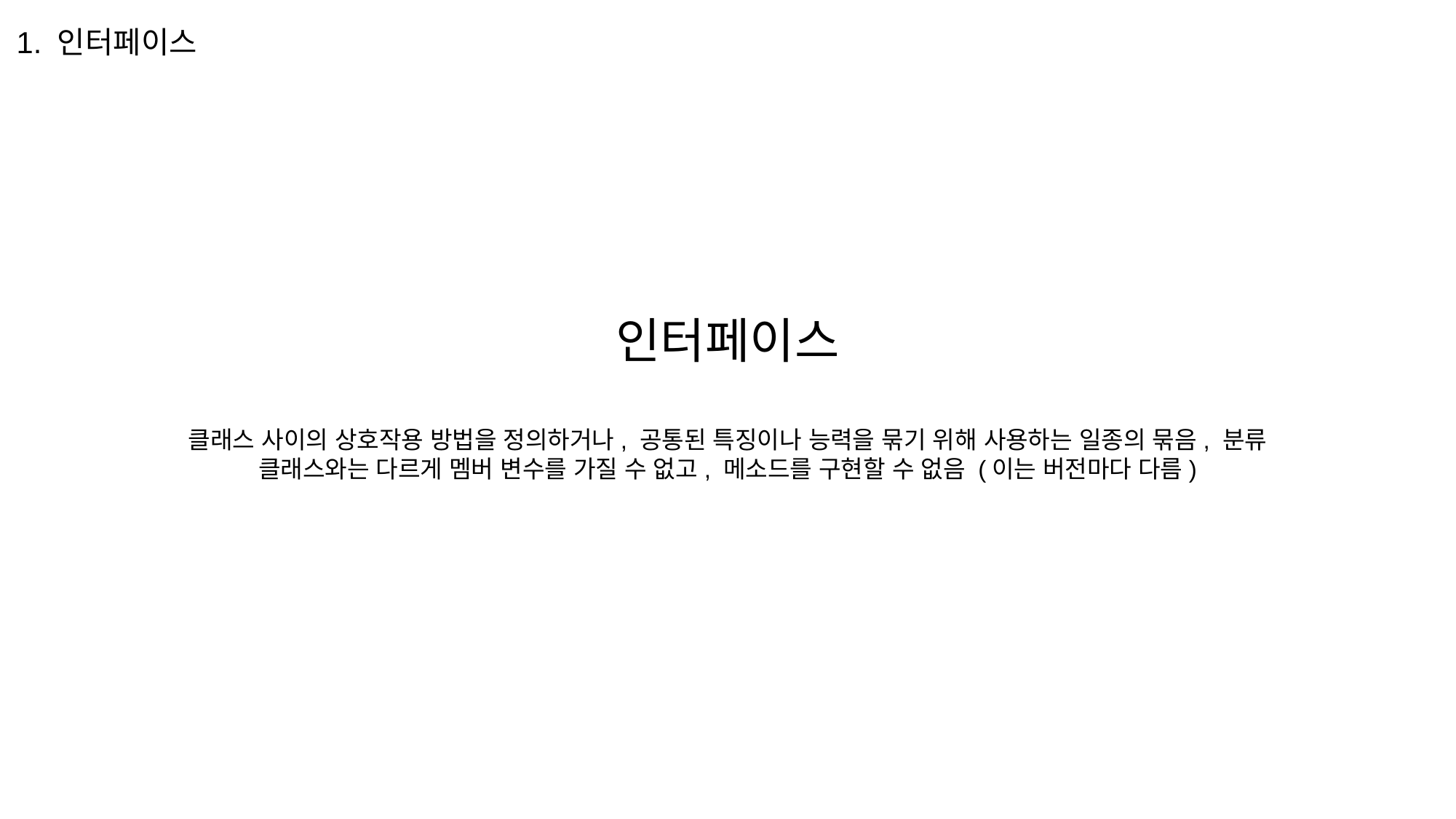

1. 인터페이스
인터페이스
클래스 사이의 상호작용 방법을 정의하거나, 공통된 특징이나 능력을 묶기 위해 사용하는 일종의 묶음, 분류
클래스와는 다르게 멤버 변수를 가질 수 없고, 메소드를 구현할 수 없음 (이는 버전마다 다름)